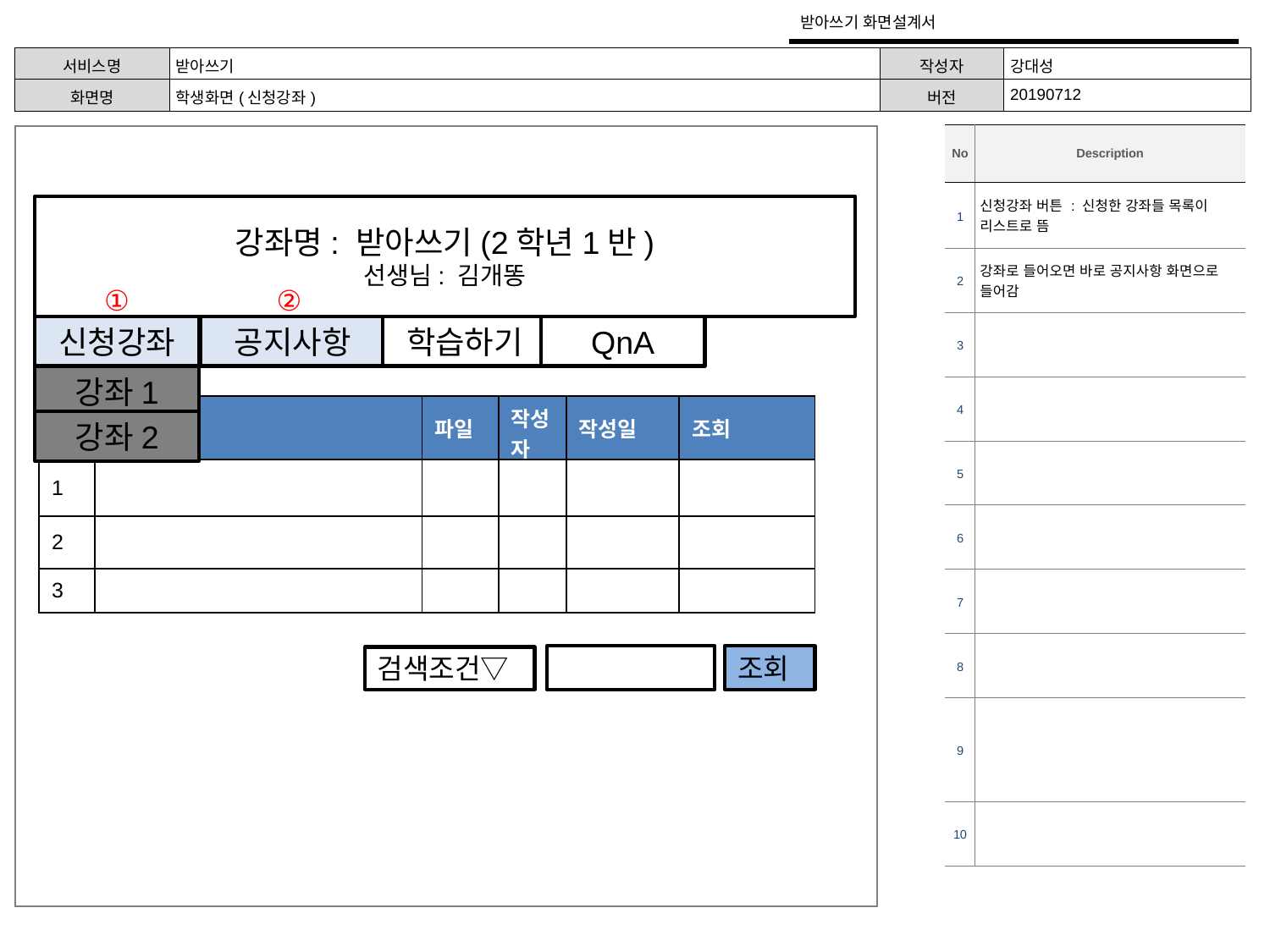

받아쓰기 화면설계서
| 서비스명 | 받아쓰기 | 작성자 | 강대성 |
| --- | --- | --- | --- |
| 화면명 | 학생화면(신청강좌) | 버전 | 20190712 |
| No | Description |
| --- | --- |
| 1 | 신청강좌 버튼 : 신청한 강좌들 목록이 리스트로 뜸 |
| 2 | 강좌로 들어오면 바로 공지사항 화면으로 들어감 |
| 3 |  |
| 4 |  |
| 5 |  |
| 6 |  |
| 7 |  |
| 8 |  |
| 9 |  |
| 10 |  |

강좌명: 받아쓰기(2학년1반)
선생님: 김개똥
①
②
신청강좌
공지사항
학습하기
QnA
강좌1
| No | 제목 | 파일 | 작성자 | 작성일 | 조회 |
| --- | --- | --- | --- | --- | --- |
| 1 |  |  |  |  |  |
| 2 |  |  |  |  |  |
| 3 |  |  |  |  |  |
강좌2

조회
검색조건▽